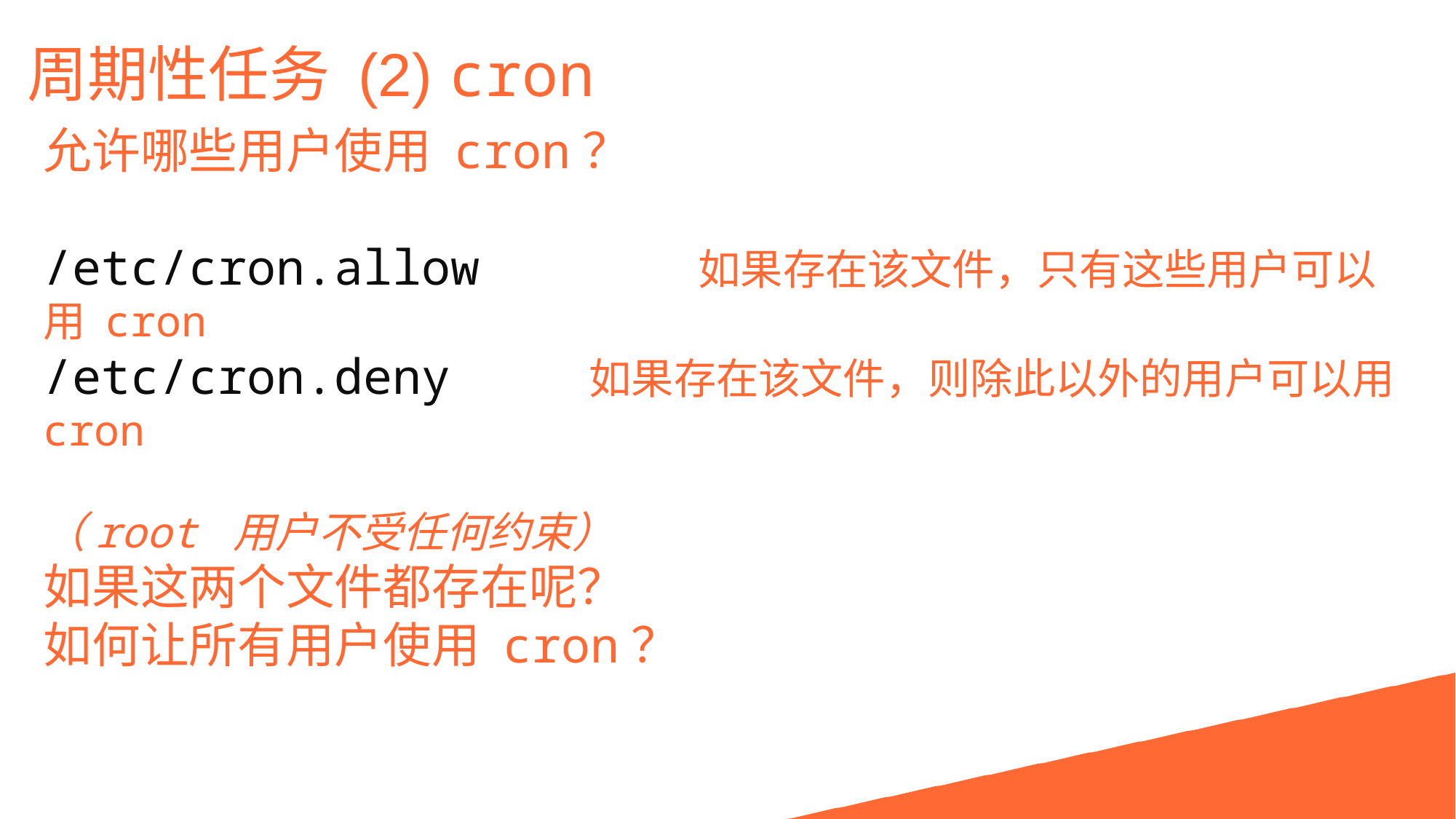

周期性任务 (2) cron
允许哪些用户使用 cron？

/etc/cron.allow		如果存在该文件，只有这些用户可以用 cron
/etc/cron.deny		如果存在该文件，则除此以外的用户可以用 cron

（root 用户不受任何约束）
如果这两个文件都存在呢？
如何让所有用户使用 cron？